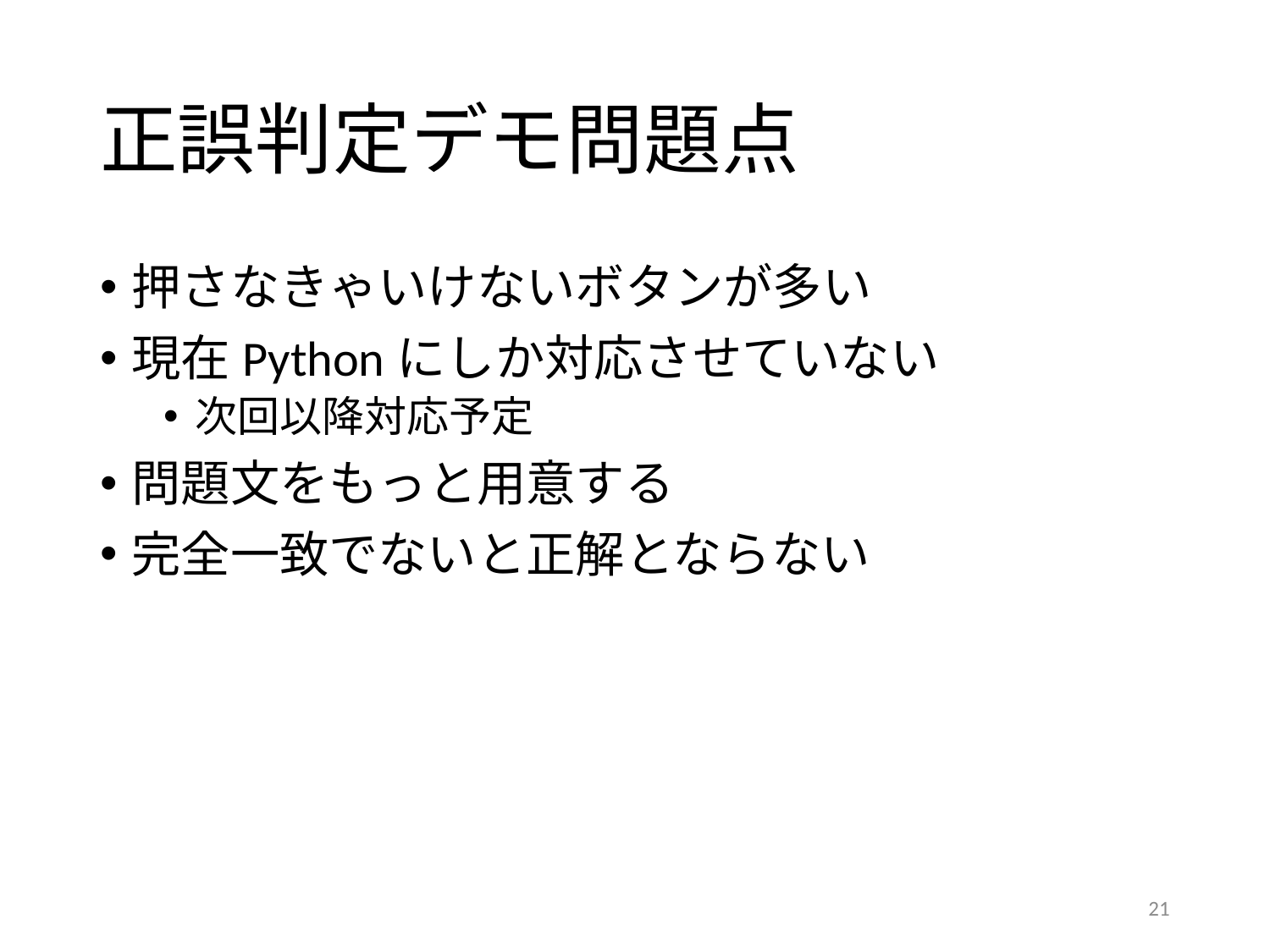

# 正誤判定デモ問題点
押さなきゃいけないボタンが多い
現在Pythonにしか対応させていない
次回以降対応予定
問題文をもっと用意する
完全一致でないと正解とならない
21